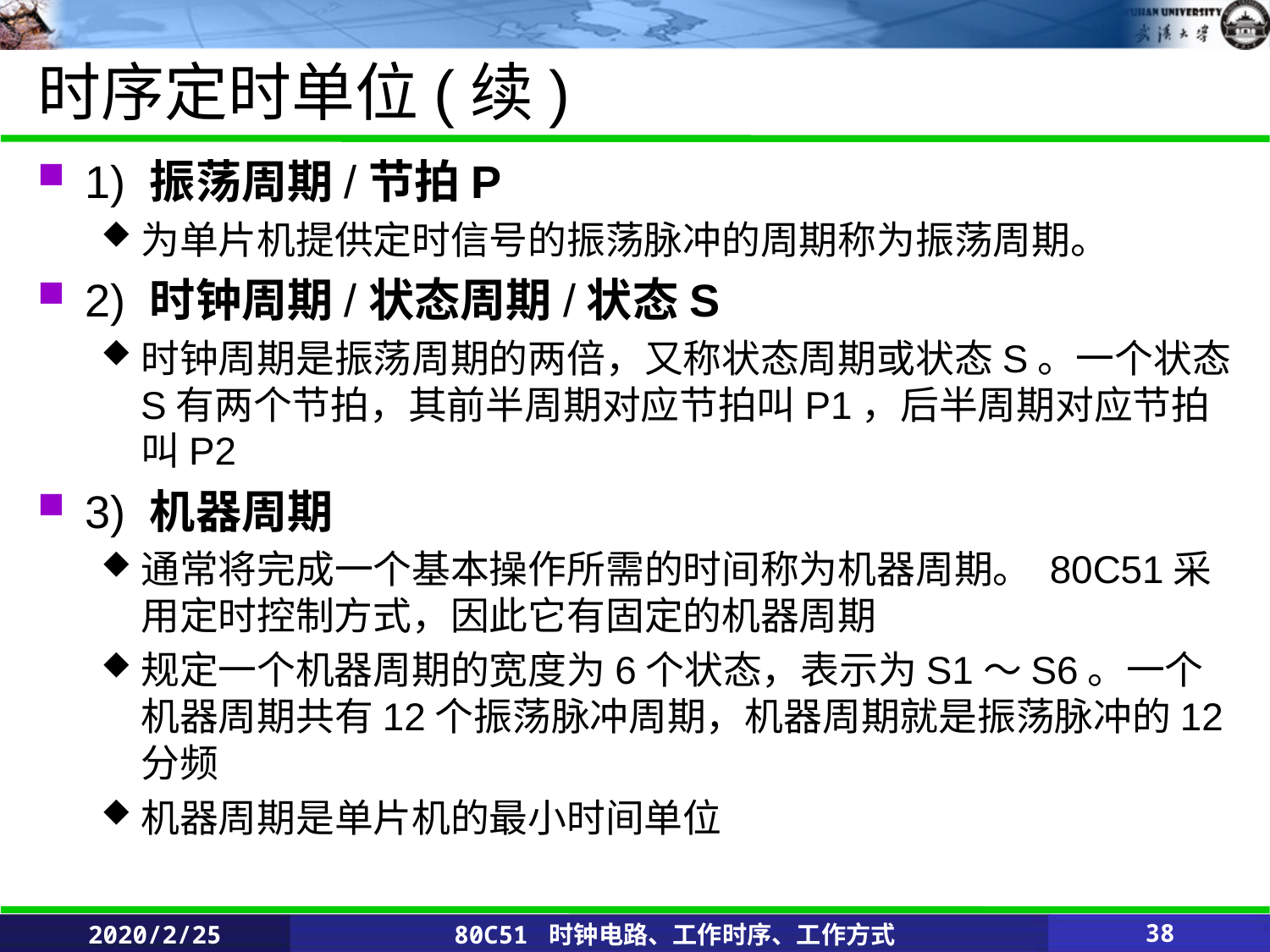

# 时序定时单位(续)
1) 振荡周期/节拍P
为单片机提供定时信号的振荡脉冲的周期称为振荡周期。
2) 时钟周期/状态周期/状态S
时钟周期是振荡周期的两倍，又称状态周期或状态S。一个状态S有两个节拍，其前半周期对应节拍叫P1，后半周期对应节拍叫P2
3) 机器周期
通常将完成一个基本操作所需的时间称为机器周期。 80C51采用定时控制方式，因此它有固定的机器周期
规定一个机器周期的宽度为6个状态，表示为S1～S6。一个机器周期共有12个振荡脉冲周期，机器周期就是振荡脉冲的12分频
机器周期是单片机的最小时间单位

2020/2/25
80C51 时钟电路、工作时序、工作方式
38